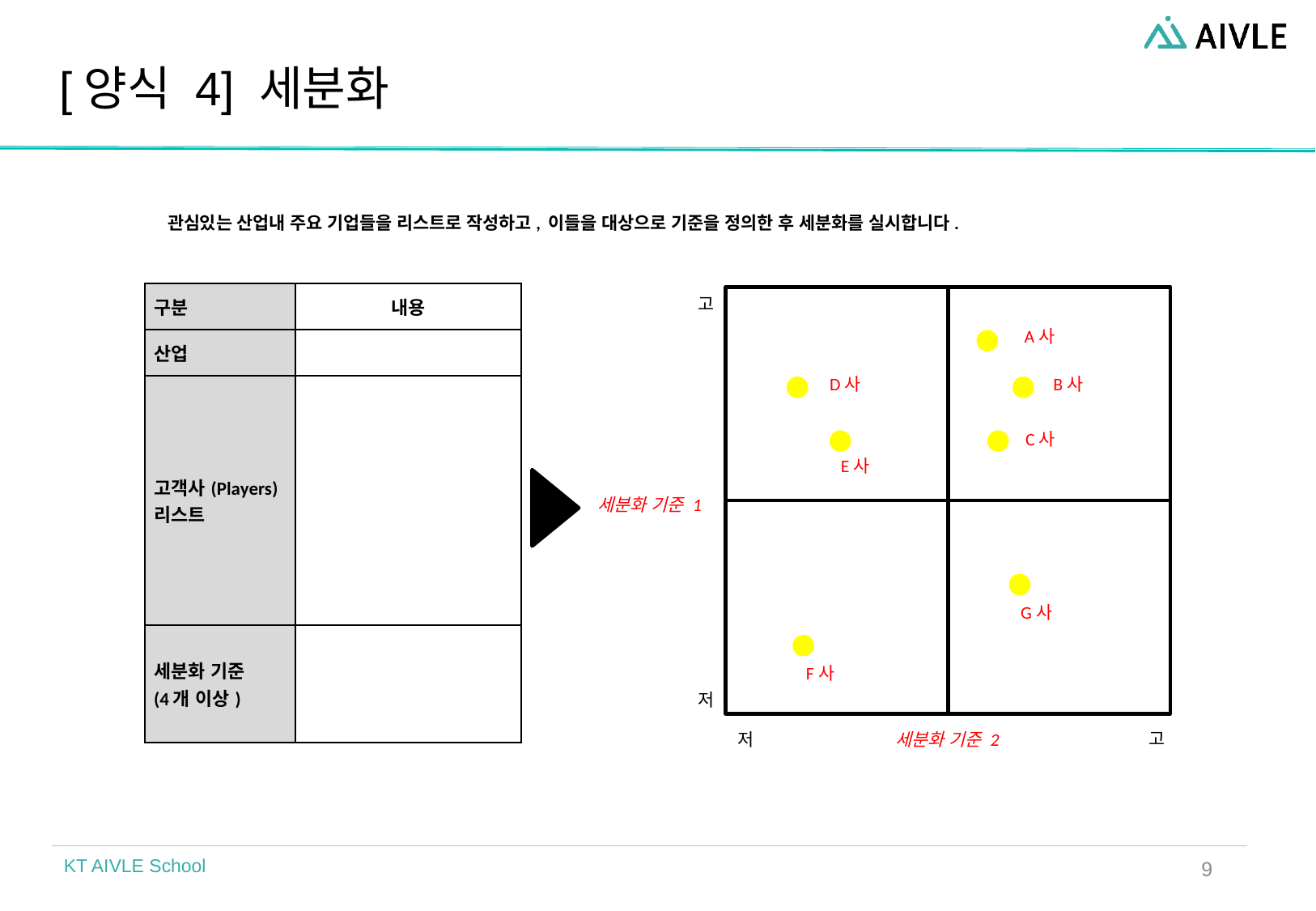

# [양식 4] 세분화
관심있는 산업내 주요 기업들을 리스트로 작성하고, 이들을 대상으로 기준을 정의한 후 세분화를 실시합니다.
| 구분 | 내용 |
| --- | --- |
| 산업 |  |
| 고객사(Players) 리스트 |  |
| 세분화 기준 (4개 이상) |  |
고

A사

D사
B사

C사

E사

세분화 기준 1

G사

F사
저
고
저
세분화 기준 2